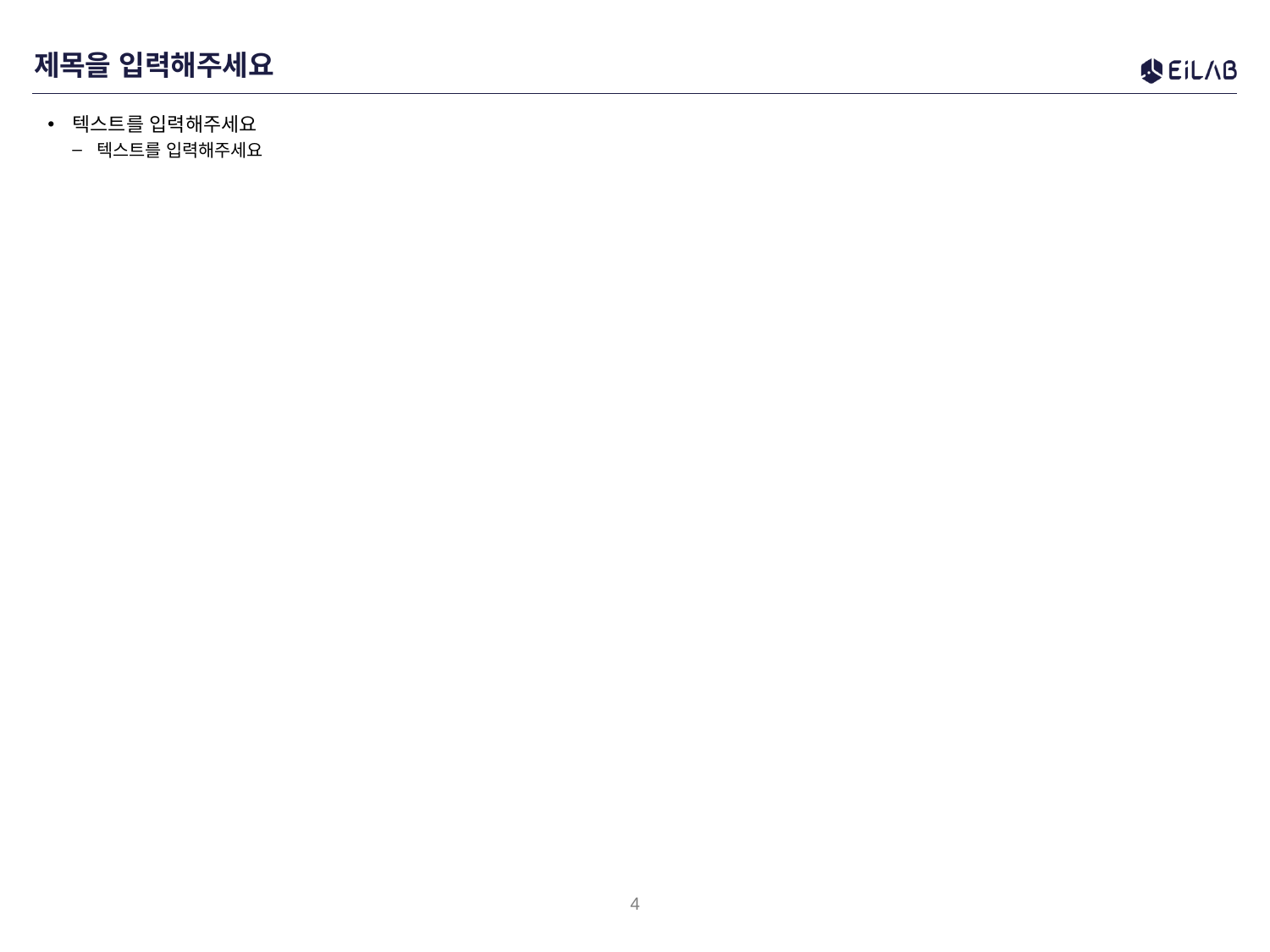

# 제목을 입력해주세요
텍스트를 입력해주세요
텍스트를 입력해주세요